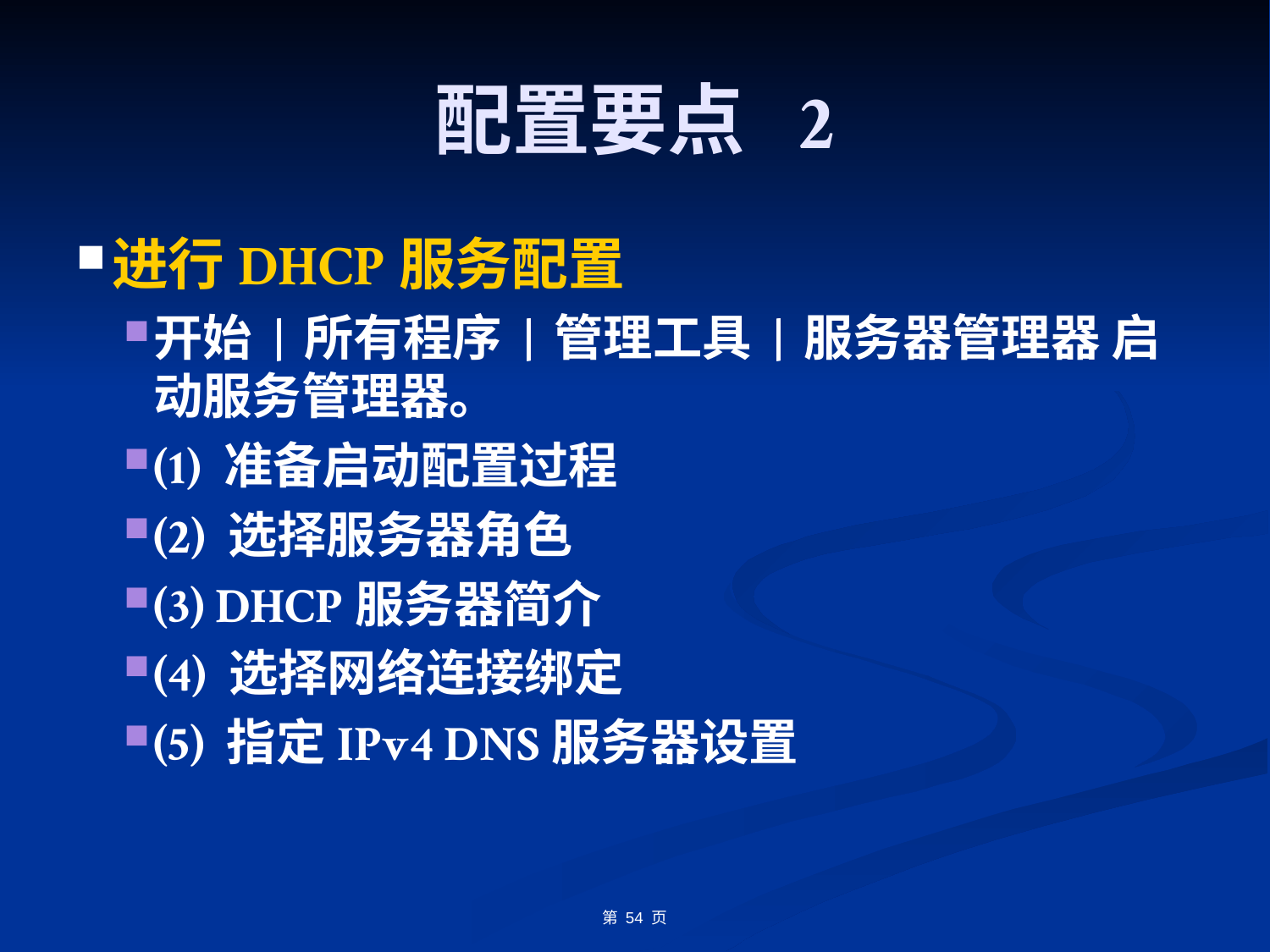

# 配置要点  2
进行DHCP服务配置
开始 | 所有程序 | 管理工具 | 服务器管理器 启动服务管理器。
(1) 准备启动配置过程
(2) 选择服务器角色
(3) DHCP服务器简介
(4) 选择网络连接绑定
(5) 指定IPv4 DNS服务器设置
第 54 页